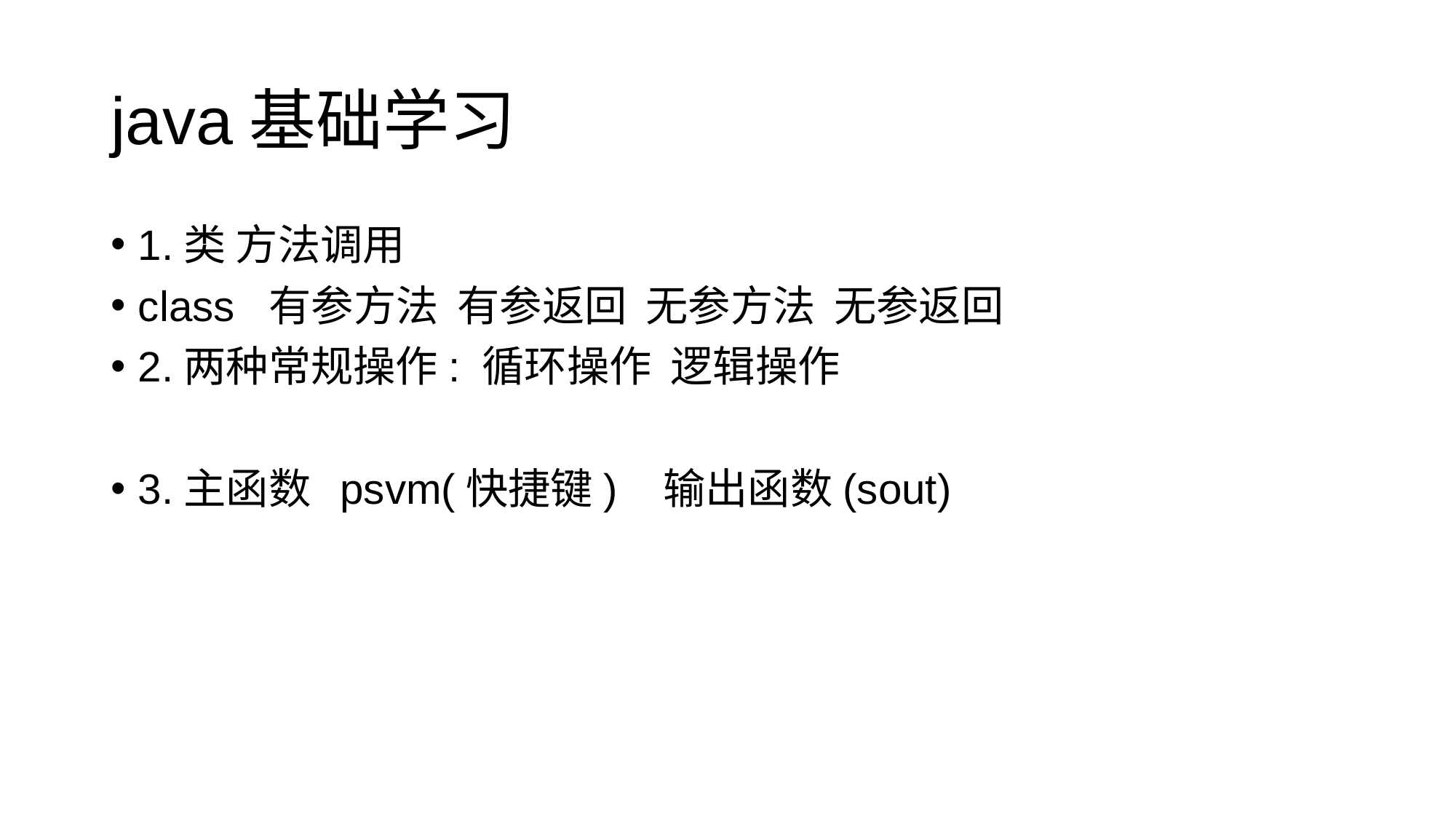

# java基础学习
1.类 方法调用
class  有参方法  有参返回  无参方法  无参返回
2.两种常规操作: 循环操作  逻辑操作

3.主函数  psvm(快捷键)   输出函数(sout)